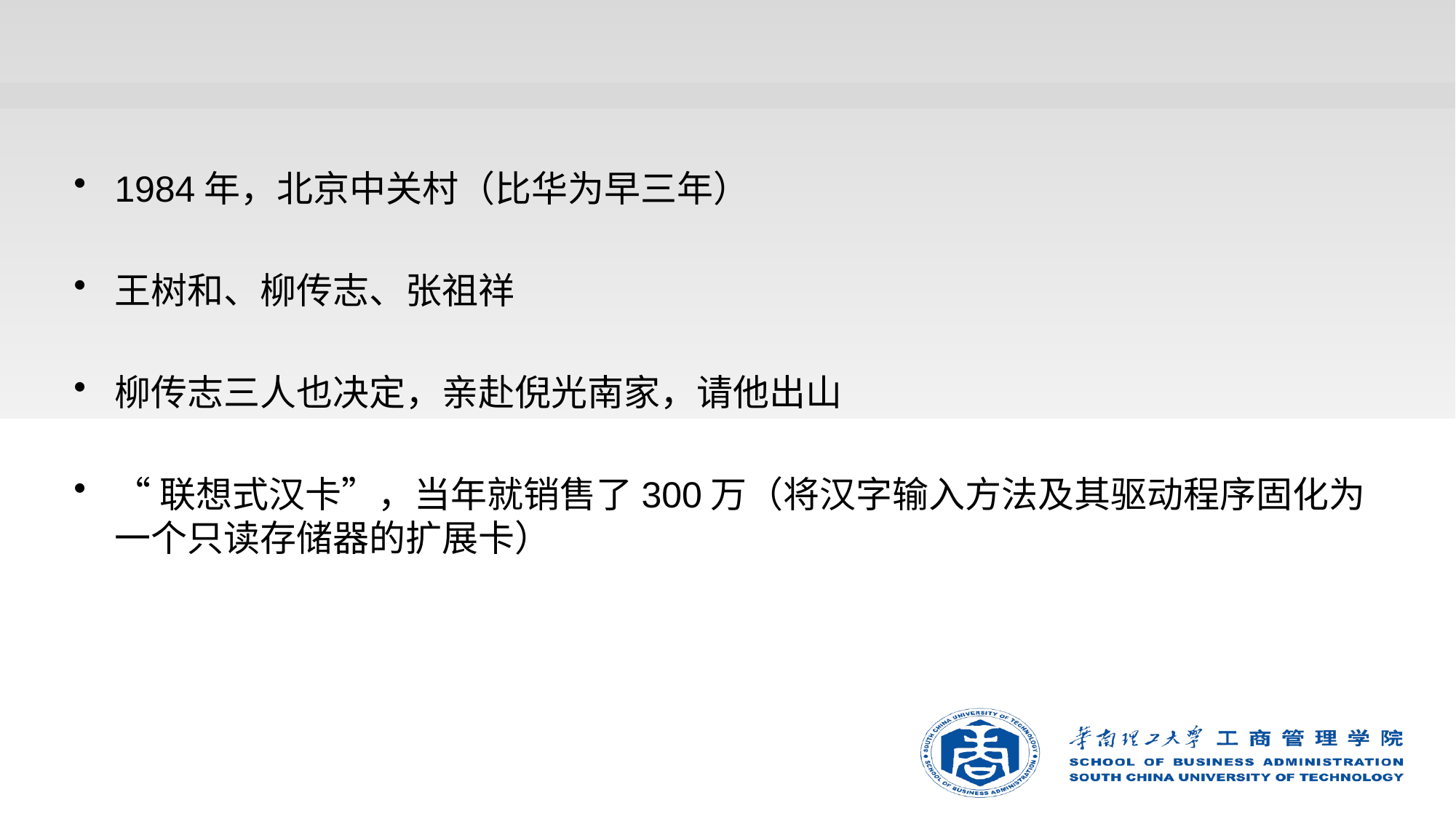

#
1984年，北京中关村（比华为早三年）

王树和、柳传志、张祖祥

柳传志三人也决定，亲赴倪光南家，请他出山

“联想式汉卡”，当年就销售了300万（将汉字输入方法及其驱动程序固化为一个只读存储器的扩展卡）